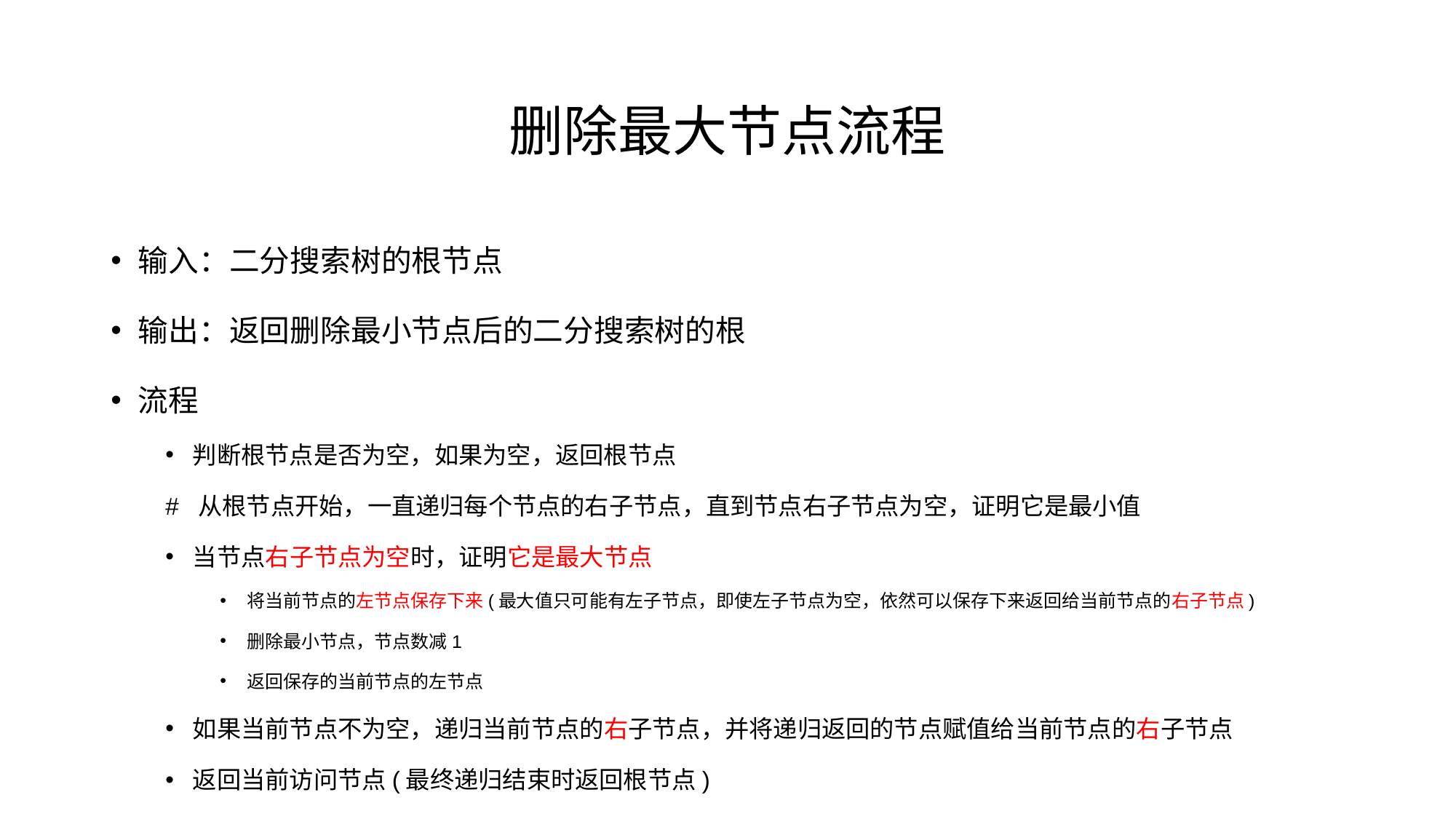

# 删除最大节点流程
输入：二分搜索树的根节点
输出：返回删除最小节点后的二分搜索树的根
流程
判断根节点是否为空，如果为空，返回根节点
#  从根节点开始，一直递归每个节点的右子节点，直到节点右子节点为空，证明它是最小值
当节点右子节点为空时，证明它是最大节点
将当前节点的左节点保存下来(最大值只可能有左子节点，即使左子节点为空，依然可以保存下来返回给当前节点的右子节点)
删除最小节点，节点数减1
返回保存的当前节点的左节点
如果当前节点不为空，递归当前节点的右子节点，并将递归返回的节点赋值给当前节点的右子节点
返回当前访问节点(最终递归结束时返回根节点)